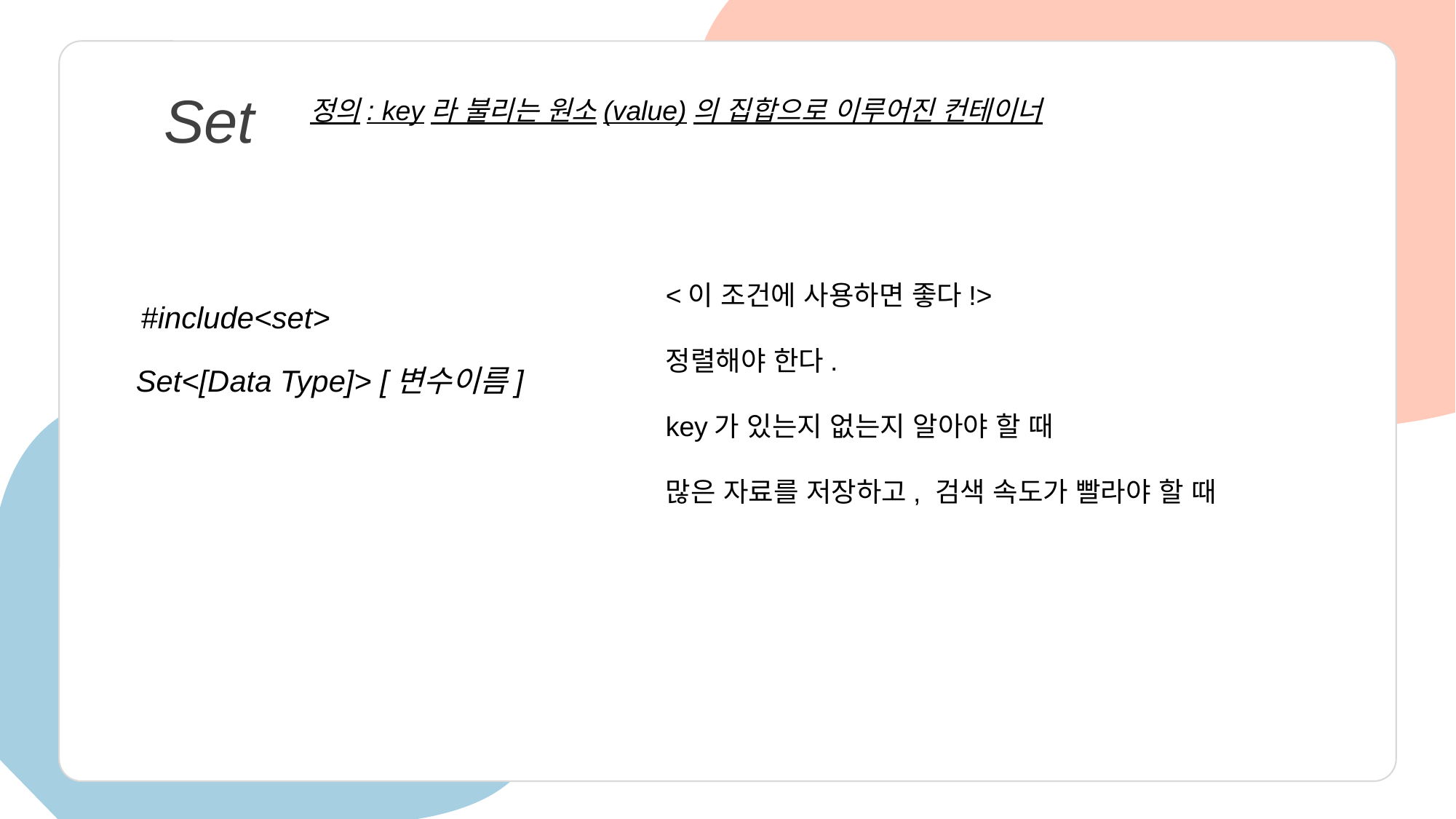

Set

정의: key라 불리는 원소(value)의 집합으로 이루어진 컨테이너
<이 조건에 사용하면 좋다!>

정렬해야 한다.

key가 있는지 없는지 알아야 할 때

많은 자료를 저장하고, 검색 속도가 빨라야 할 때
#include<set>
Set<[Data Type]> [변수이름]